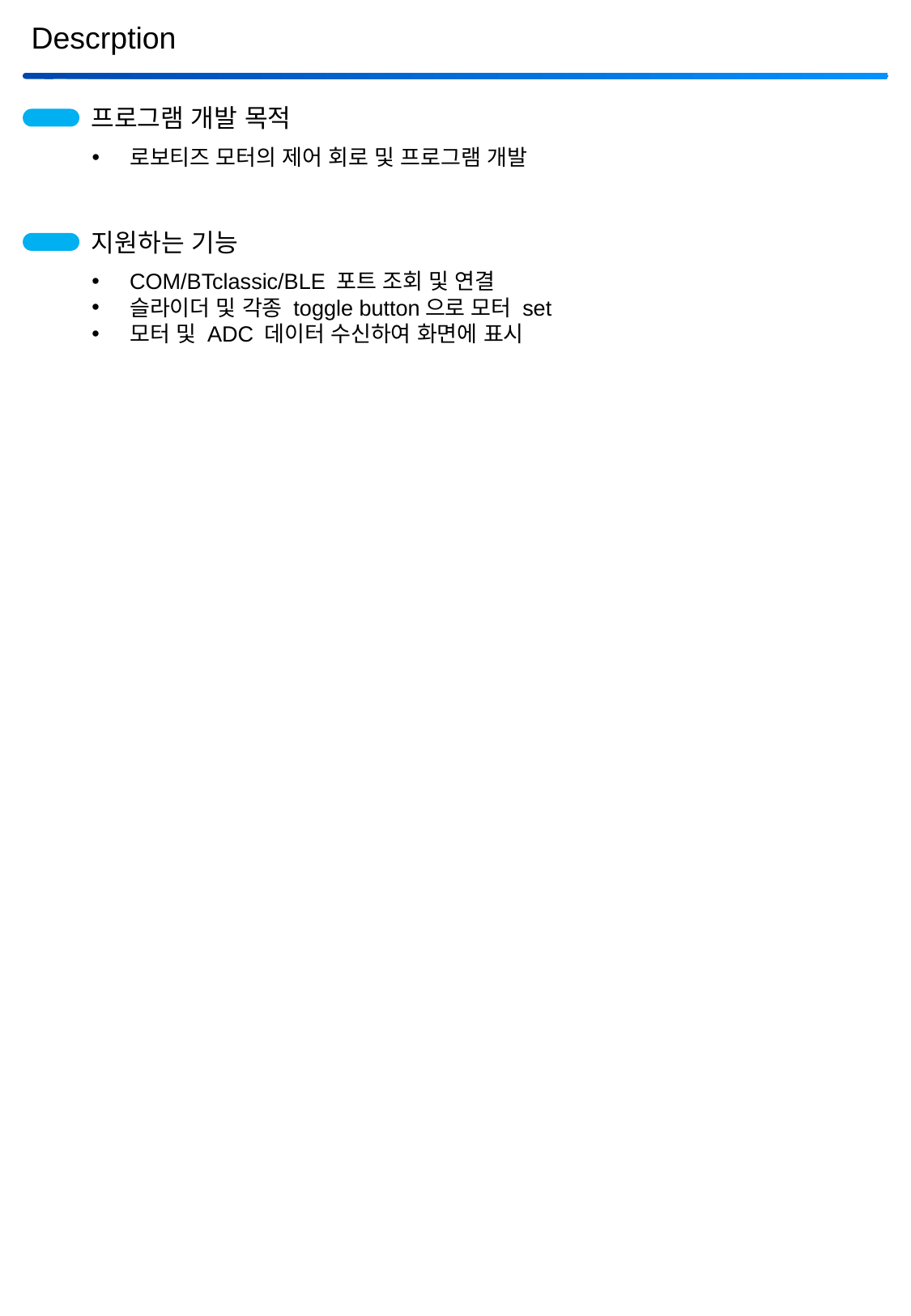

Descrption

프로그램 개발 목적

로보티즈 모터의 제어 회로 및 프로그램 개발
지원하는 기능

COM/BTclassic/BLE 포트 조회 및 연결
슬라이더 및 각종 toggle button으로 모터 set
모터 및 ADC 데이터 수신하여 화면에 표시